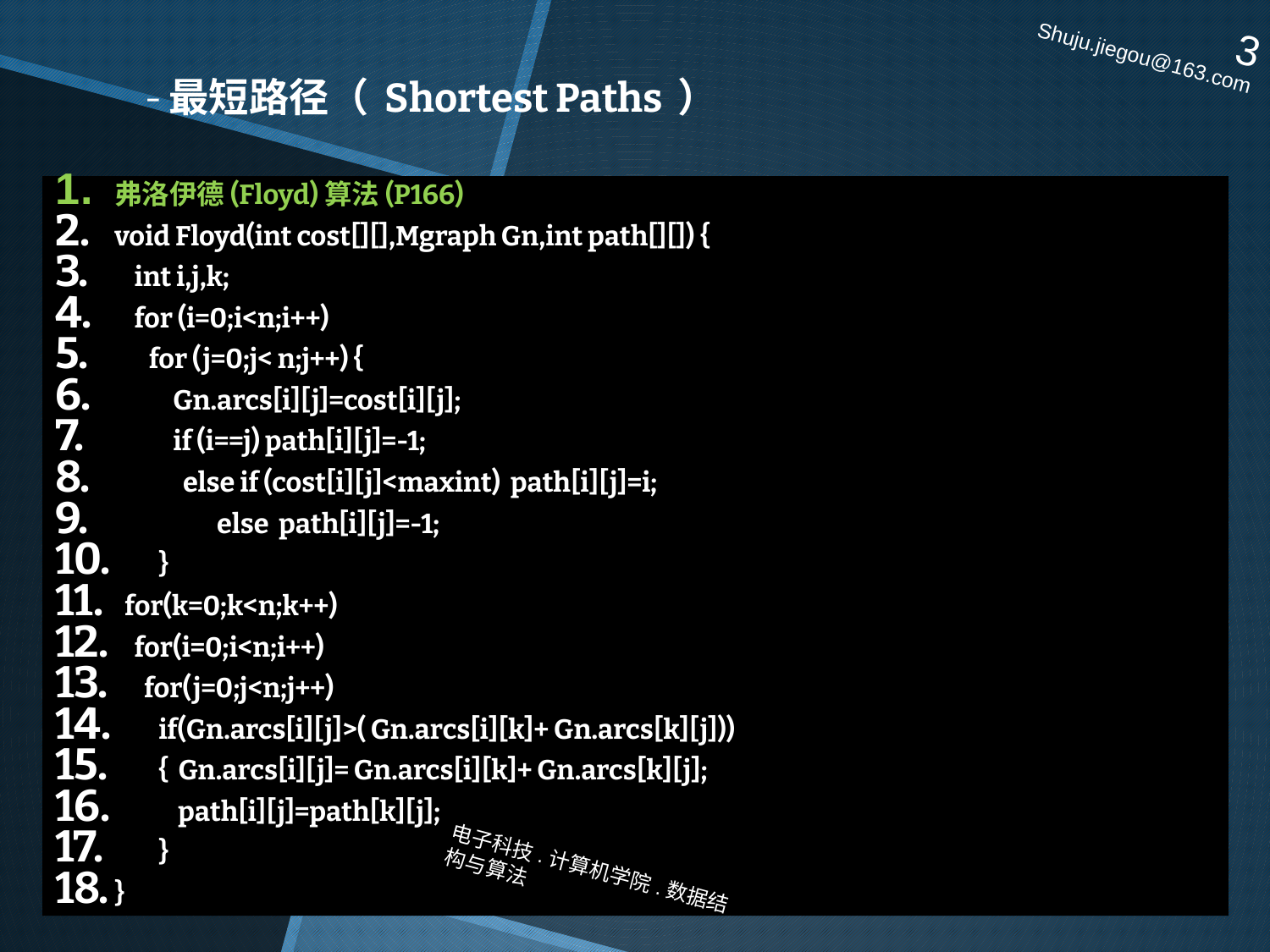

3
# -最短路径（ Shortest Paths ）
Shuju.jiegou@163.com
弗洛伊德(Floyd)算法(P166)
void Floyd(int cost[][],Mgraph Gn,int path[][]) {
    int i,j,k;
    for (i=0;i<n;i++)
       for (j=0;j< n;j++) {
            Gn.arcs[i][j]=cost[i][j];
            if (i==j) path[i][j]=-1;
              else if (cost[i][j]<maxint)  path[i][j]=i;
                     else  path[i][j]=-1;
         }
  for(k=0;k<n;k++)
    for(i=0;i<n;i++)
      for(j=0;j<n;j++)
         if(Gn.arcs[i][j]>( Gn.arcs[i][k]+ Gn.arcs[k][j]))
         {  Gn.arcs[i][j]= Gn.arcs[i][k]+ Gn.arcs[k][j];
             path[i][j]=path[k][j];
         }
}
电子科技.计算机学院.数据结构与算法